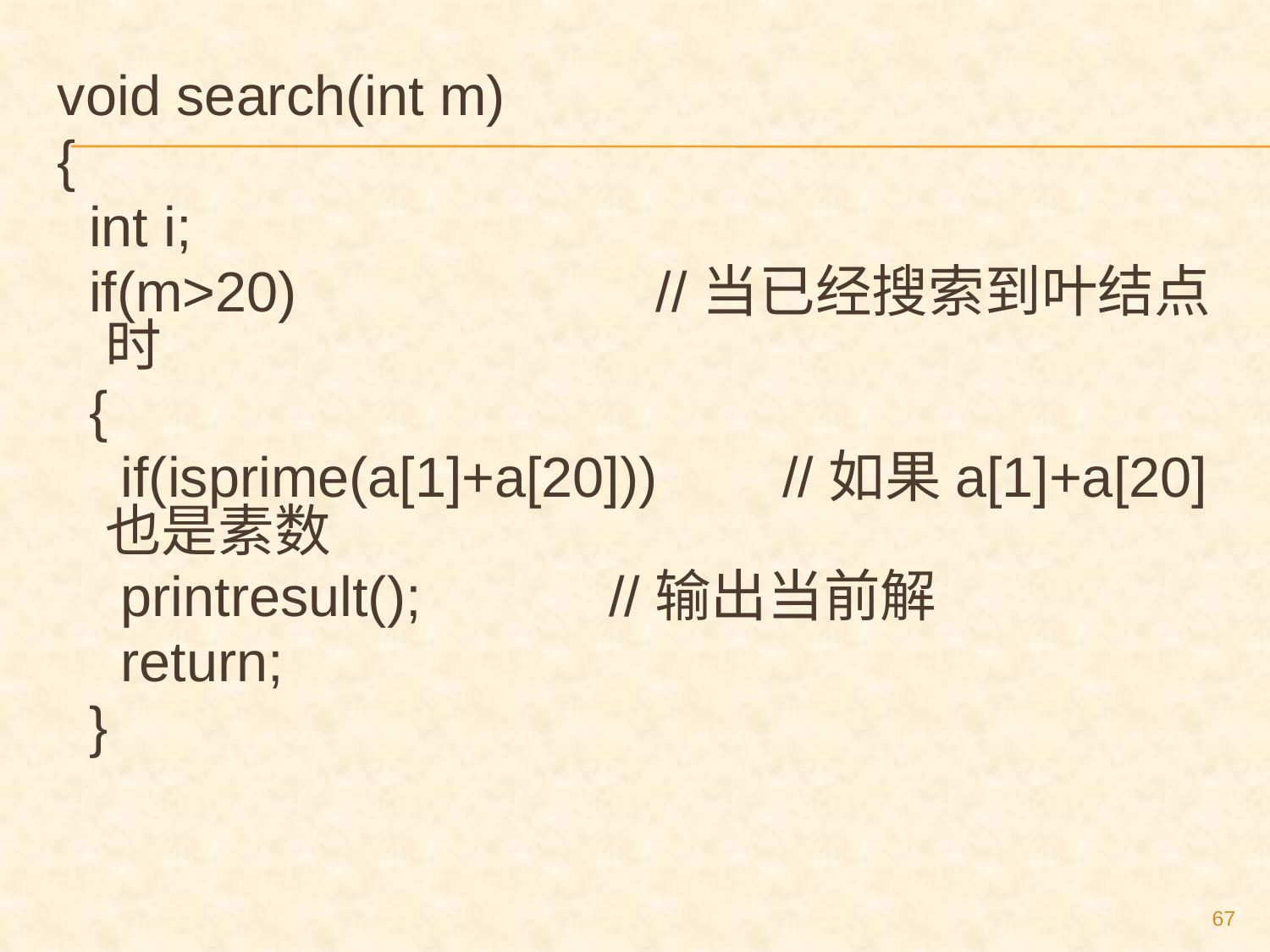

void search(int m)
{
  int i;
  if(m>20)                       //当已经搜索到叶结点时
  {
	 if(isprime(a[1]+a[20]))        //如果a[1]+a[20]也是素数
	 printresult();            //输出当前解
	 return;
  }

67